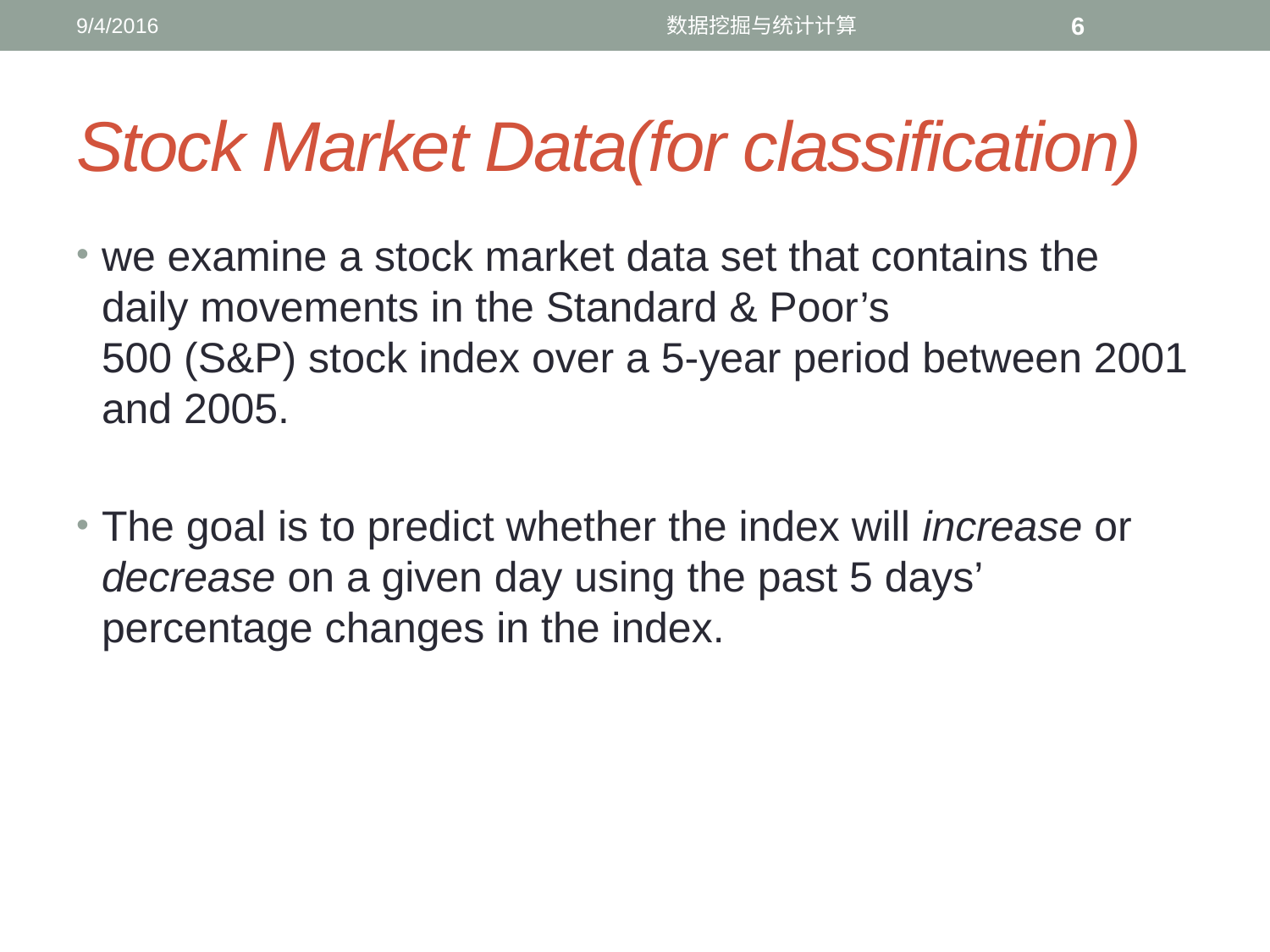

9/4/2016
数据挖掘与统计计算
6
# Stock Market Data(for classification)
we examine a stock market data set that contains the daily movements in the Standard & Poor’s
500 (S&P) stock index over a 5-year period between 2001 and 2005.

The goal is to predict whether the index will increase or decrease on a given day using the past 5 days’ percentage changes in the index.